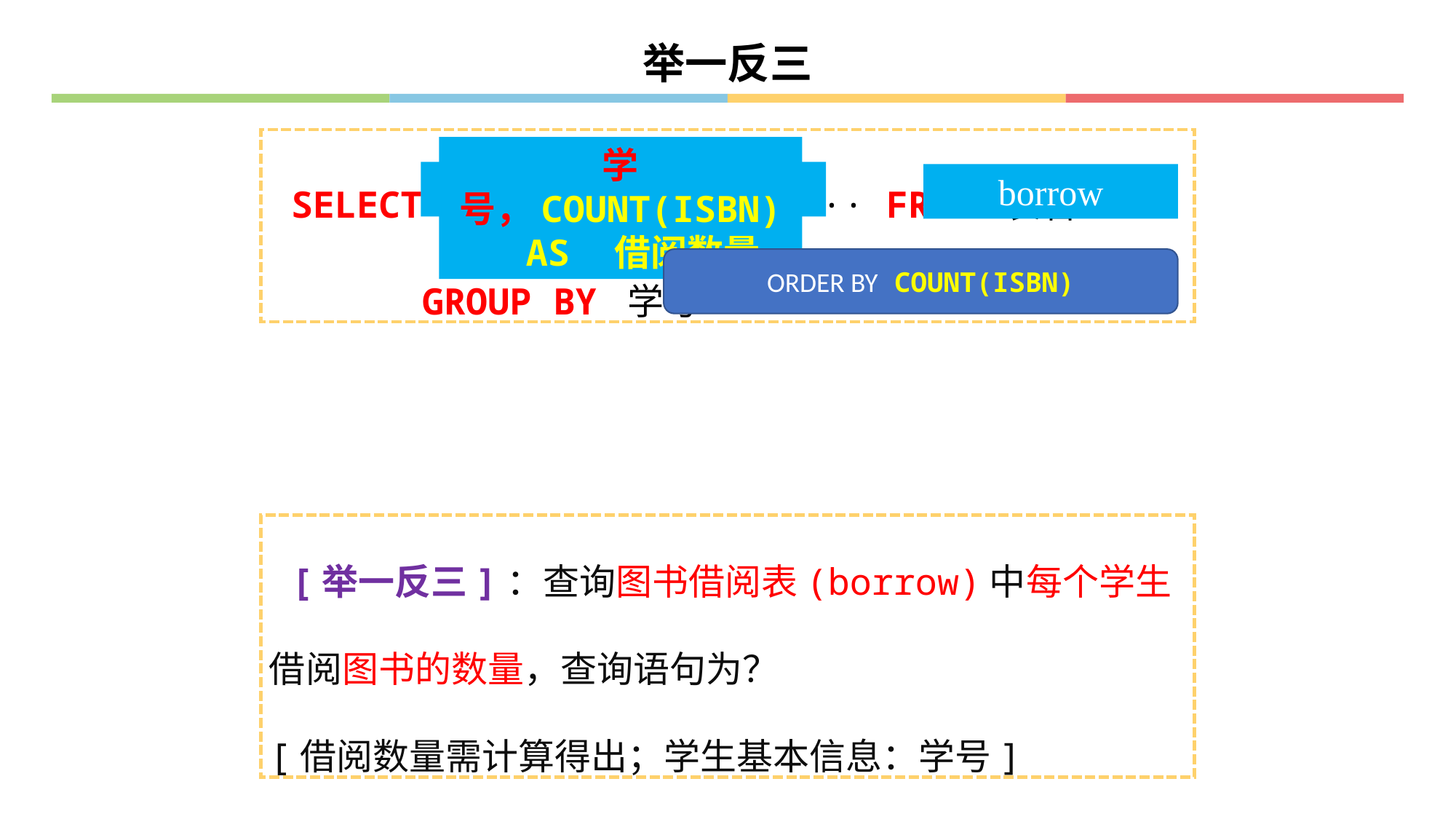

举一反三
 SELECT    字段1,字段2, ··· FROM 表名
       GROUP BY 学号
学号，COUNT(ISBN) 　AS　借阅数量
学号，COUNT(ISBN)
borrow
ORDER BY COUNT(ISBN)
 [举一反三]：查询图书借阅表(borrow)中每个学生借阅图书的数量，查询语句为？
[借阅数量需计算得出；学生基本信息：学号]